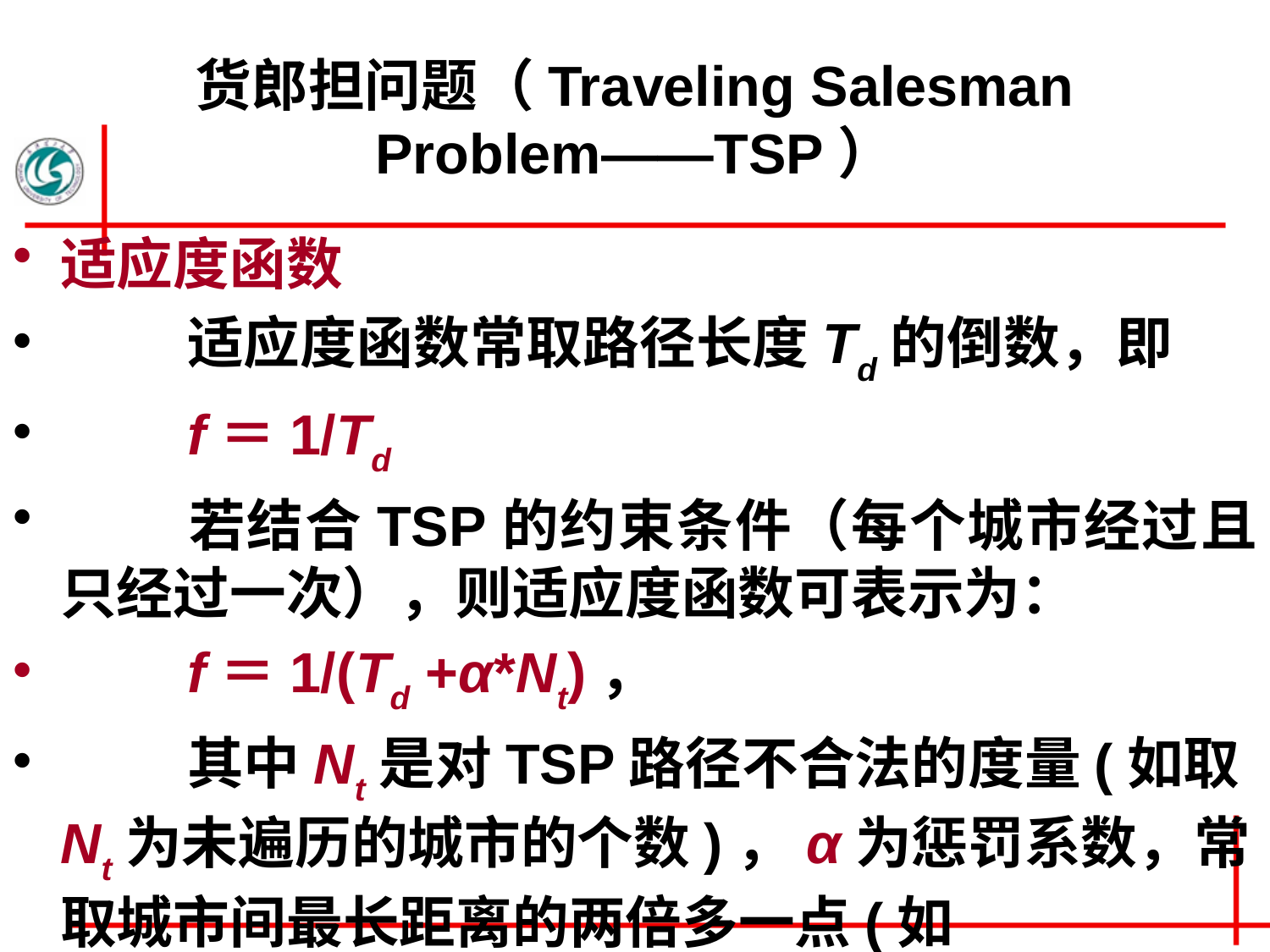

# 货郎担问题（Traveling Salesman Problem——TSP）
适应度函数
	适应度函数常取路径长度Td的倒数，即
	f＝1/Td
	若结合TSP的约束条件（每个城市经过且只经过一次），则适应度函数可表示为：
	f＝1/(Td +α*Nt)，
	其中Nt是对TSP路径不合法的度量(如取Nt为未遍历的城市的个数)，α为惩罚系数，常取城市间最长距离的两倍多一点(如2.05*dmax)。